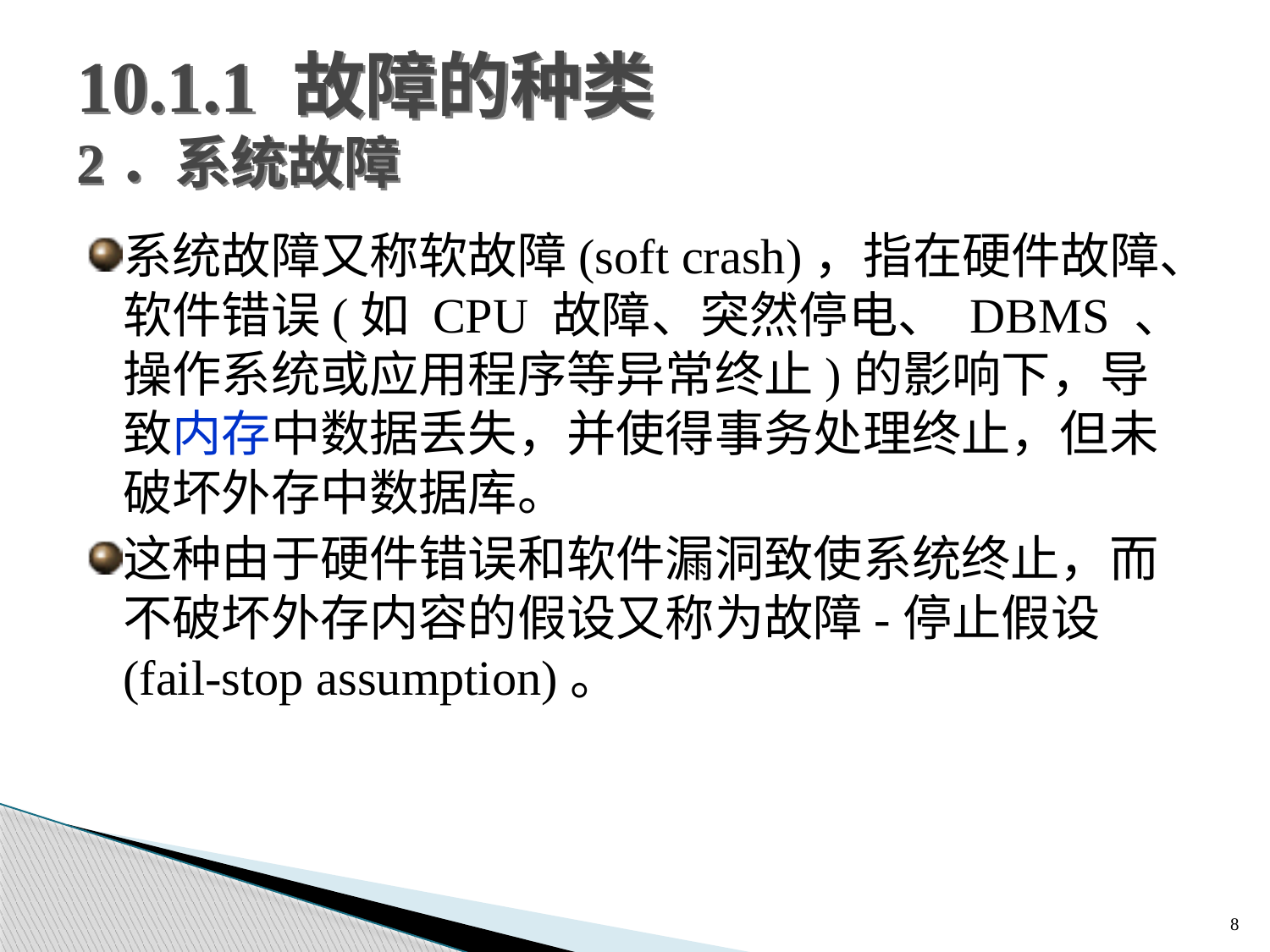

# 10.1.1 故障的种类 2．系统故障
系统故障又称软故障(soft crash)，指在硬件故障、软件错误(如 CPU 故障、突然停电、 DBMS 、操作系统或应用程序等异常终止)的影响下，导致内存中数据丢失，并使得事务处理终止，但未破坏外存中数据库。
这种由于硬件错误和软件漏洞致使系统终止，而不破坏外存内容的假设又称为故障-停止假设 (fail-stop assumption)。
8